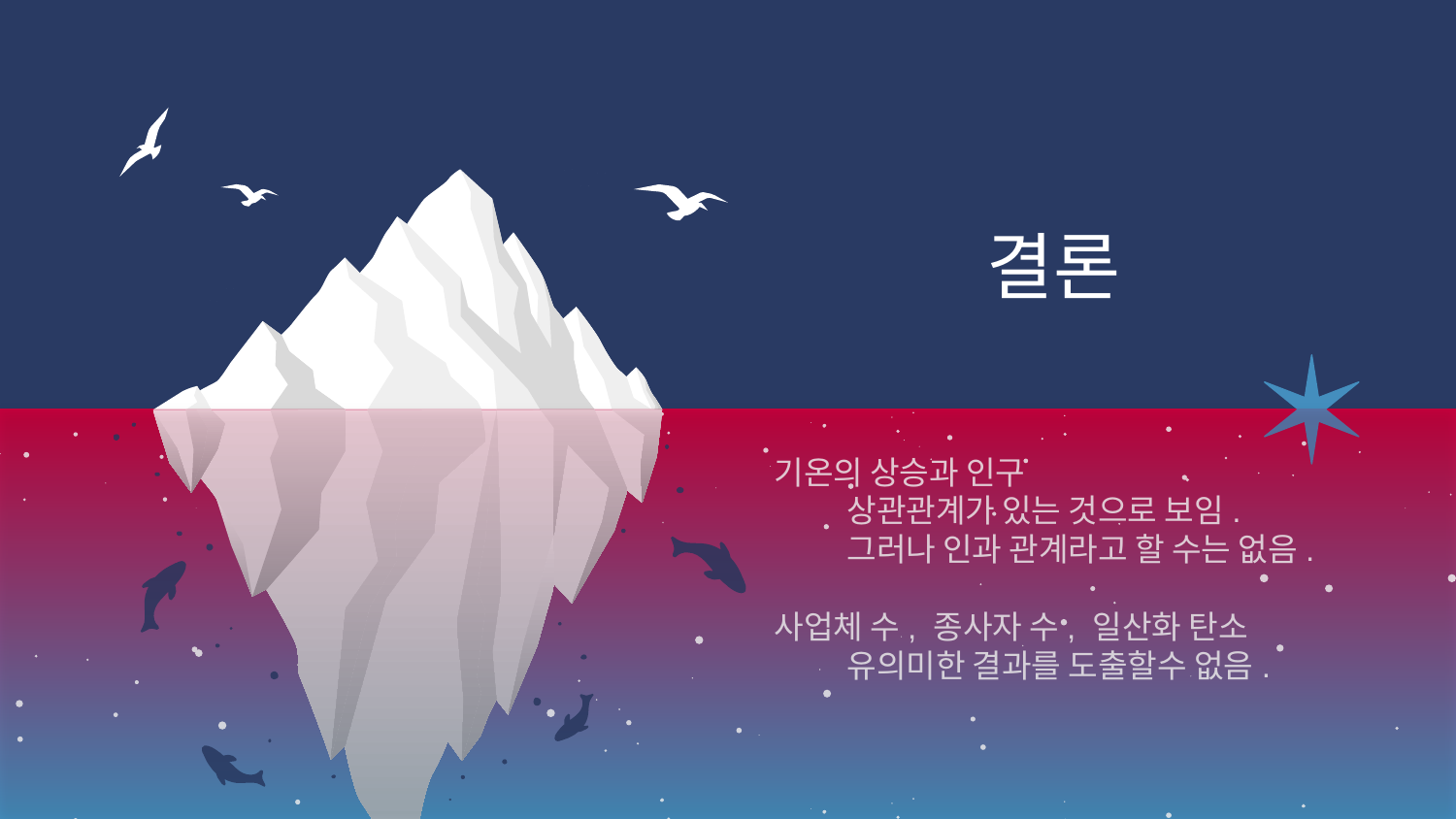

# 결론

기온의 상승과 인구
상관관계가 있는 것으로 보임.
그러나 인과 관계라고 할 수는 없음.

사업체 수, 종사자 수, 일산화 탄소
유의미한 결과를 도출할수 없음.